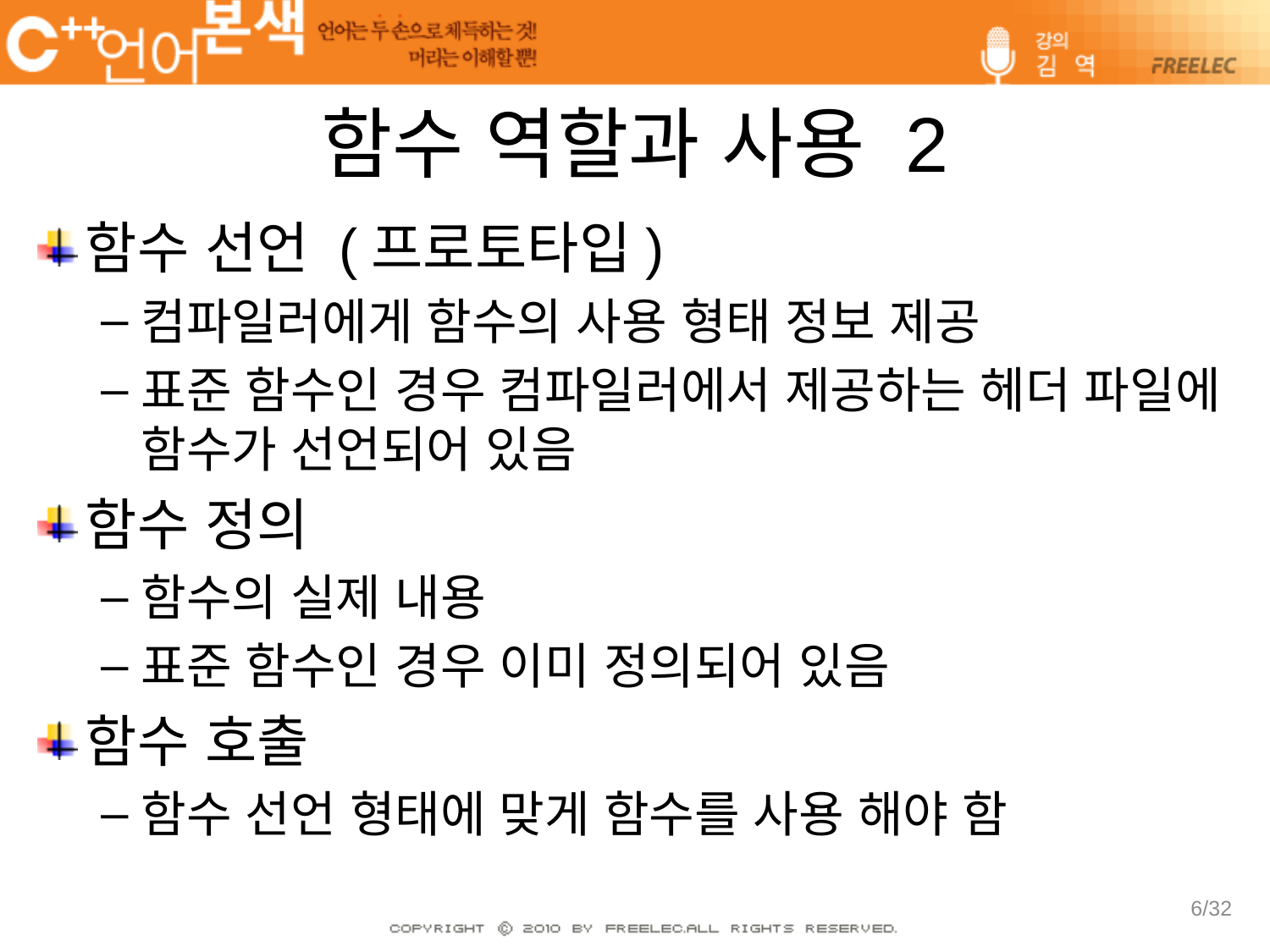

# 함수 역할과 사용 2
함수 선언 (프로토타입)
컴파일러에게 함수의 사용 형태 정보 제공
표준 함수인 경우 컴파일러에서 제공하는 헤더 파일에 함수가 선언되어 있음
함수 정의
함수의 실제 내용
표준 함수인 경우 이미 정의되어 있음
함수 호출
함수 선언 형태에 맞게 함수를 사용 해야 함
6/32